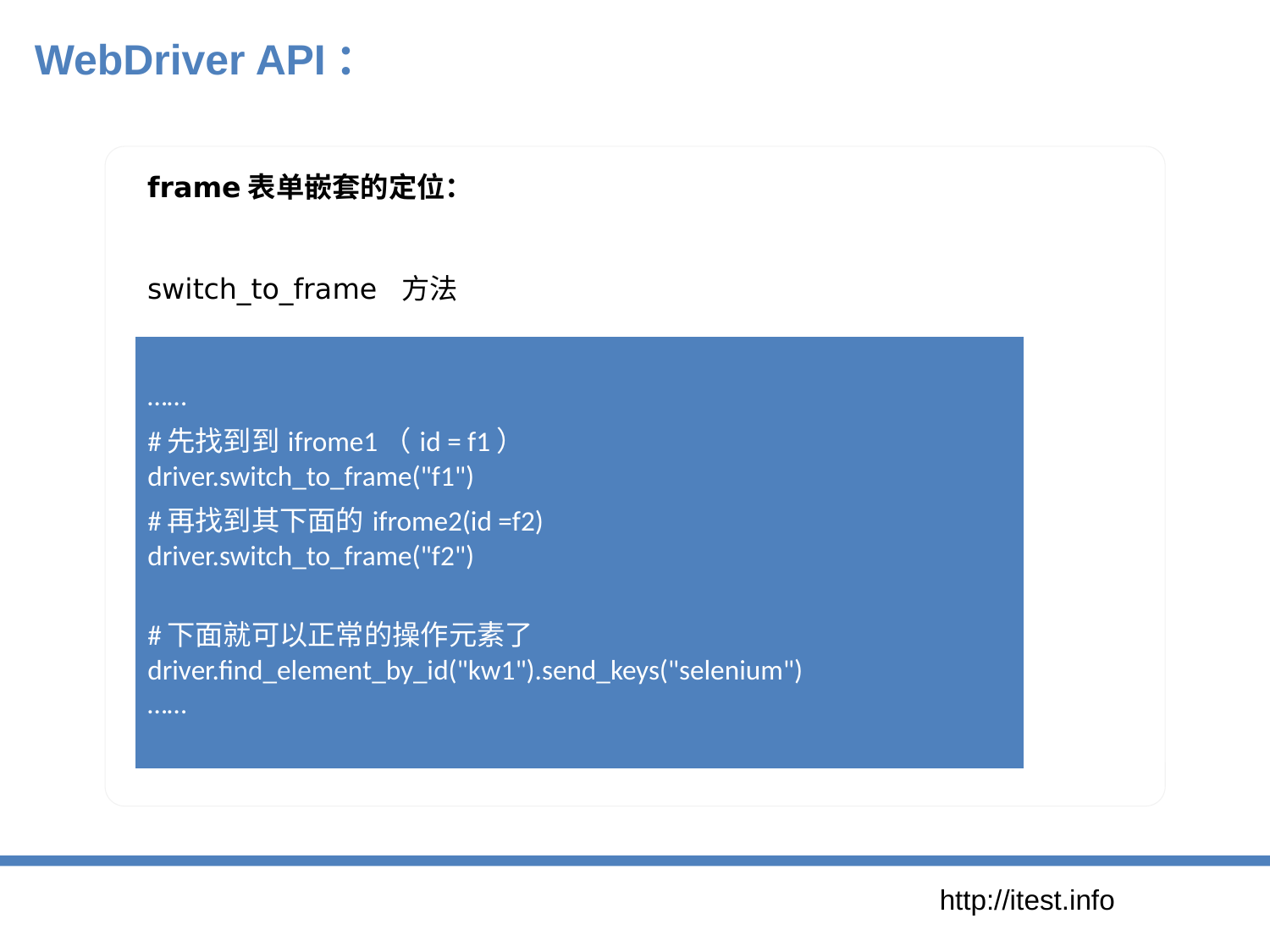

WebDriver API：

frame表单嵌套的定位：

switch_to_frame  方法

| …… #先找到到ifrome1（id = f1） driver.switch\_to\_frame("f1") #再找到其下面的ifrome2(id =f2) driver.switch\_to\_frame("f2") #下面就可以正常的操作元素了 driver.find\_element\_by\_id("kw1").send\_keys("selenium") …… |
| --- |

http://itest.info